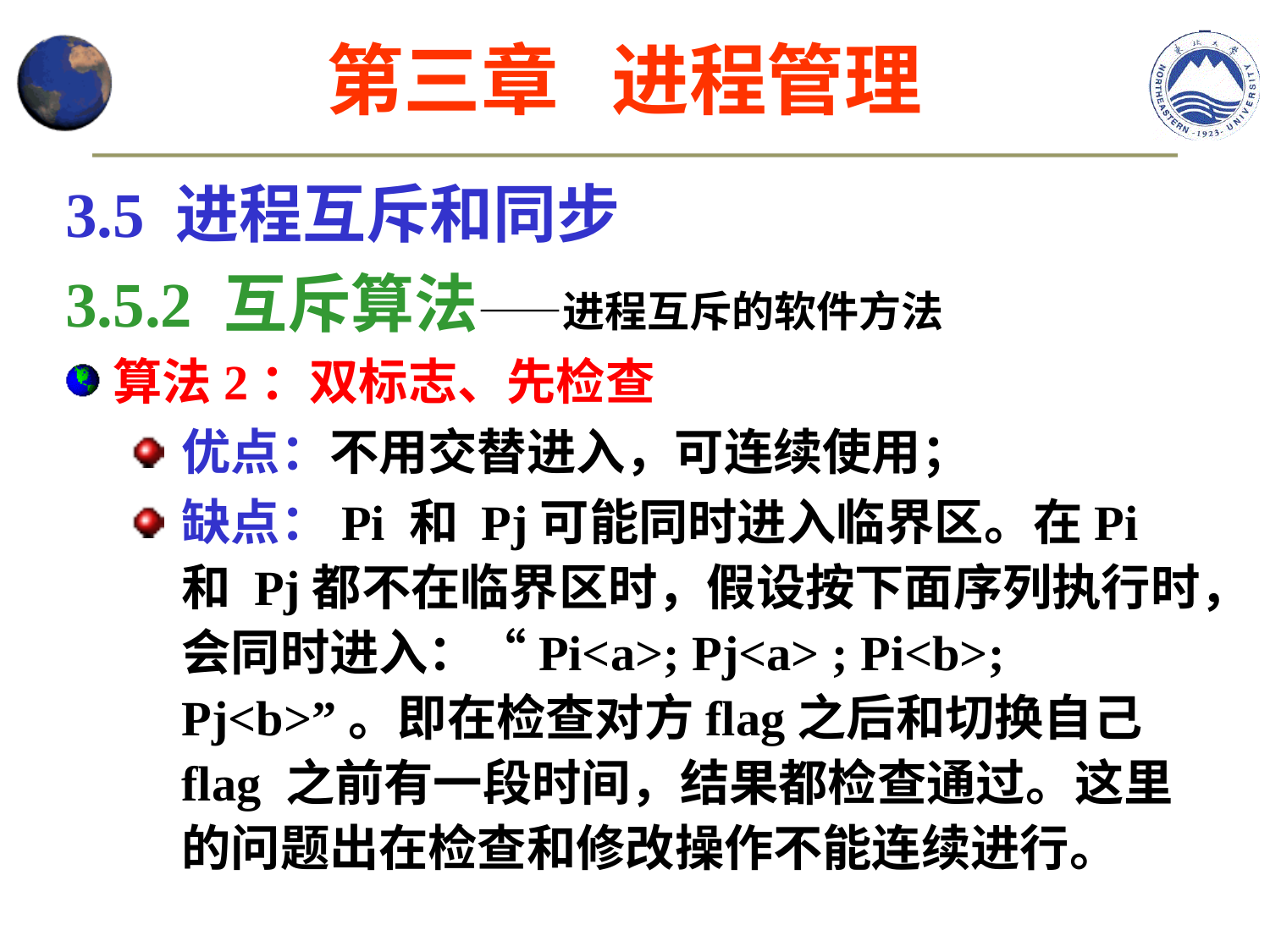

第三章   进程管理
3.5 进程互斥和同步
3.5.2 互斥算法——进程互斥的软件方法
算法2：双标志、先检查
优点：不用交替进入，可连续使用；
缺点：Pi 和 Pj可能同时进入临界区。在Pi 和 Pj都不在临界区时，假设按下面序列执行时，会同时进入：“Pi<a>; Pj<a> ; Pi<b>; Pj<b>”。即在检查对方flag之后和切换自己 flag 之前有一段时间，结果都检查通过。这里的问题出在检查和修改操作不能连续进行。